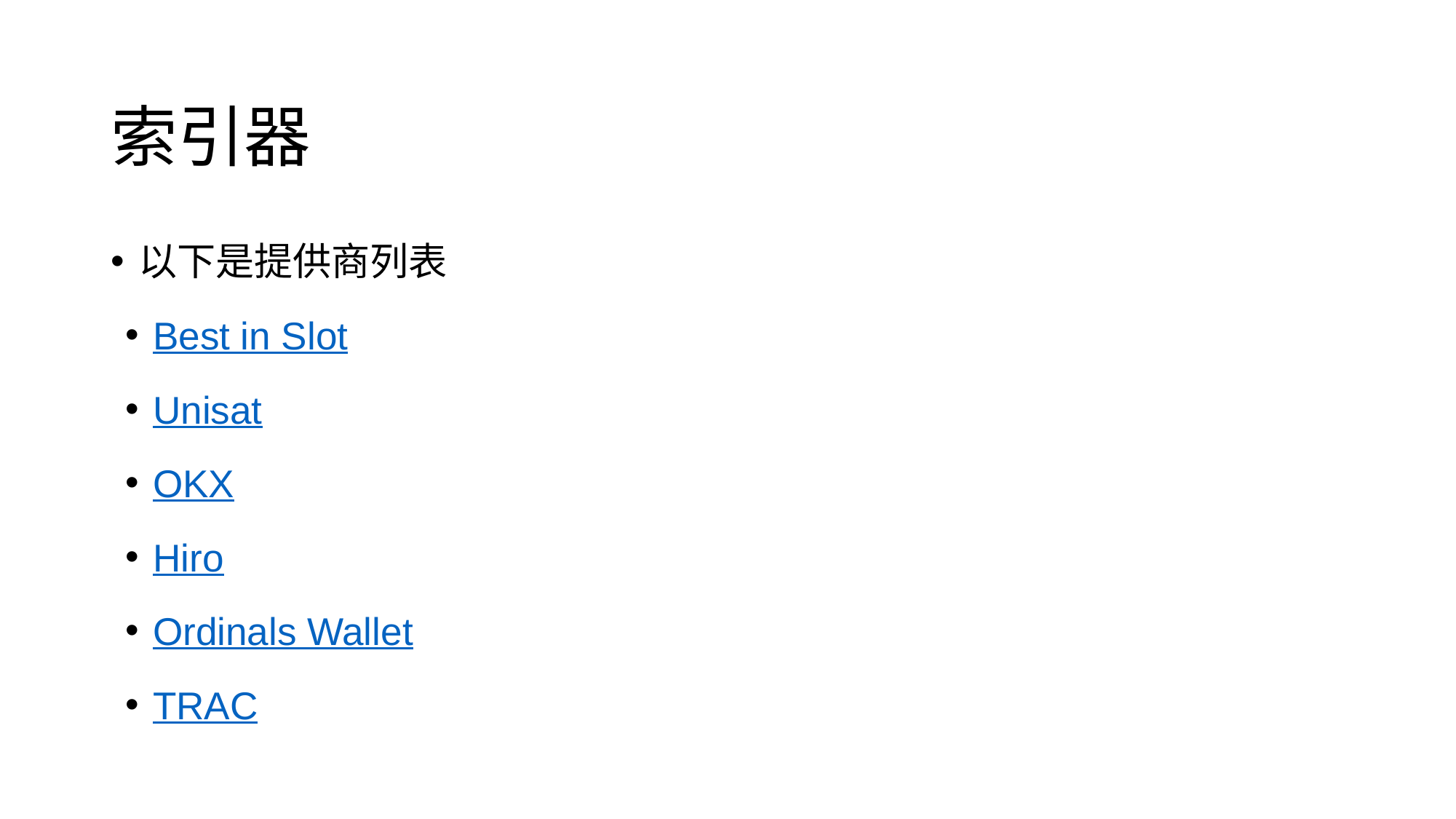

# 索引器
以下是提供商列表
Best in Slot
Unisat
OKX
Hiro
Ordinals Wallet
TRAC